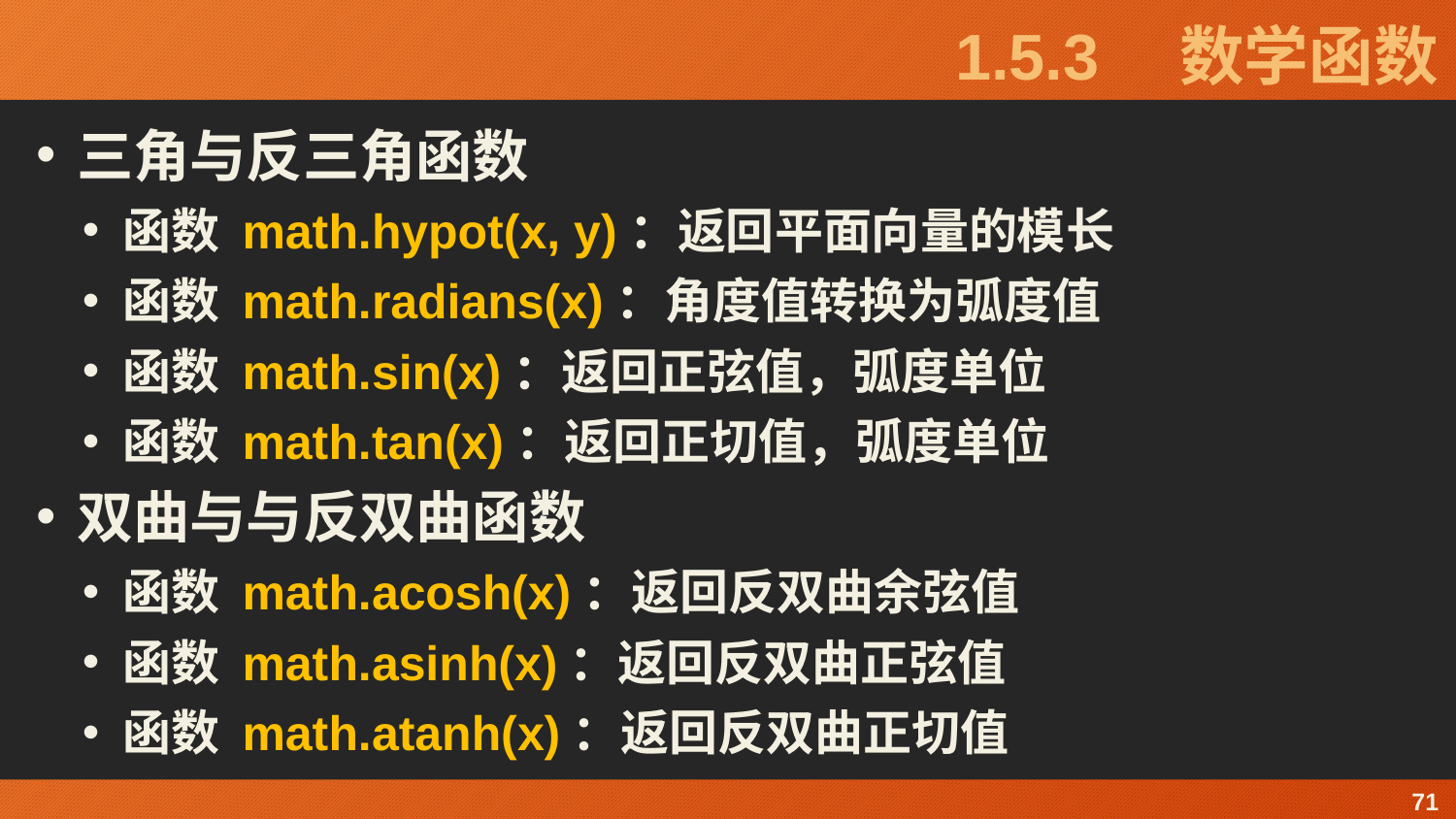

# 1.5.3　数学函数
三角与反三角函数
函数 math.hypot(x, y)：返回平面向量的模长
函数 math.radians(x)：角度值转换为弧度值
函数 math.sin(x)：返回正弦值，弧度单位
函数 math.tan(x)：返回正切值，弧度单位
双曲与与反双曲函数
函数 math.acosh(x)：返回反双曲余弦值
函数 math.asinh(x)：返回反双曲正弦值
函数 math.atanh(x)：返回反双曲正切值
71